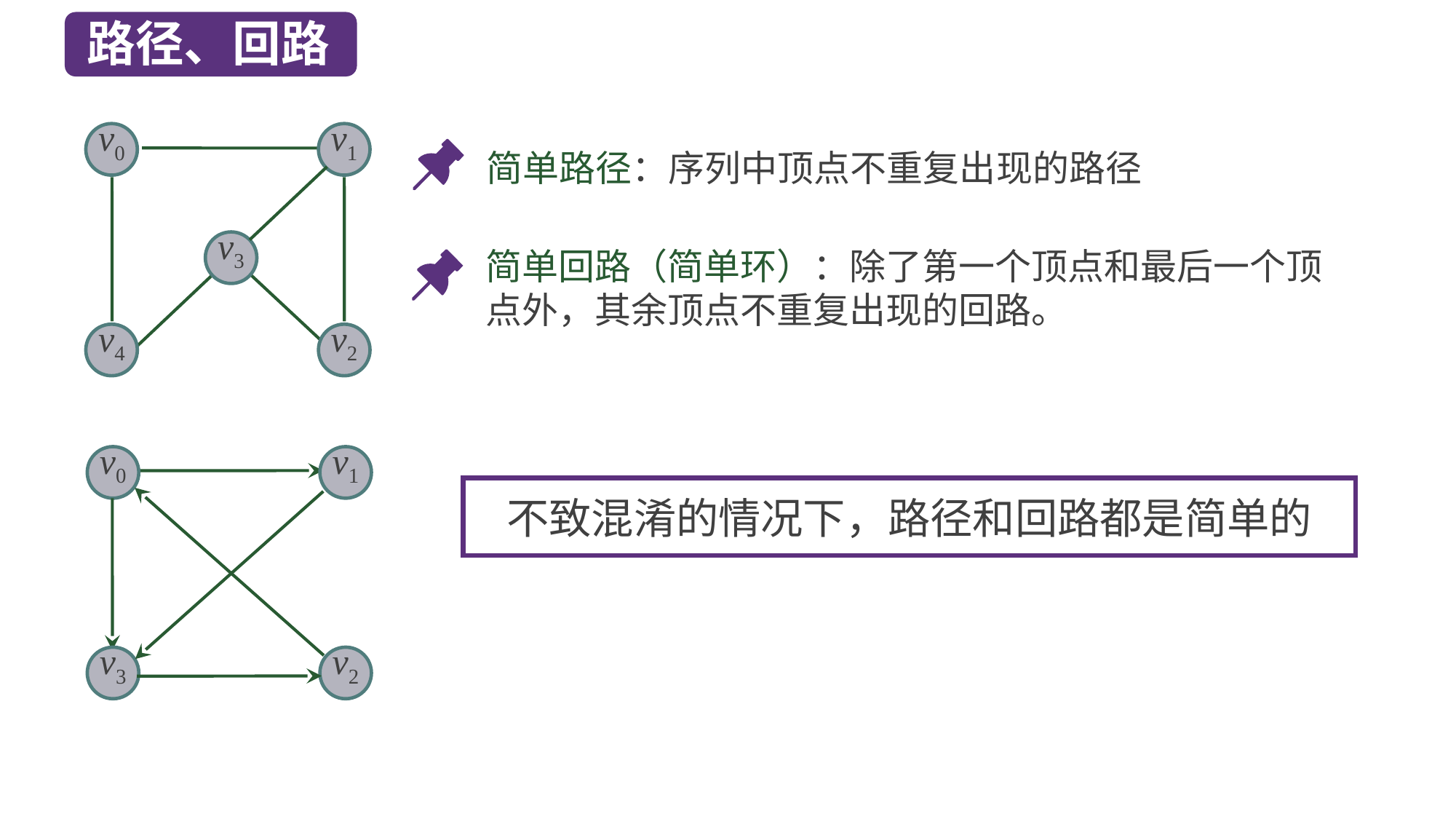

路径、回路

v0
v1

v3

v4
v2

简单路径：序列中顶点不重复出现的路径
简单回路（简单环）：除了第一个顶点和最后一个顶点外，其余顶点不重复出现的回路。

v0
v1

v3
v2

不致混淆的情况下，路径和回路都是简单的